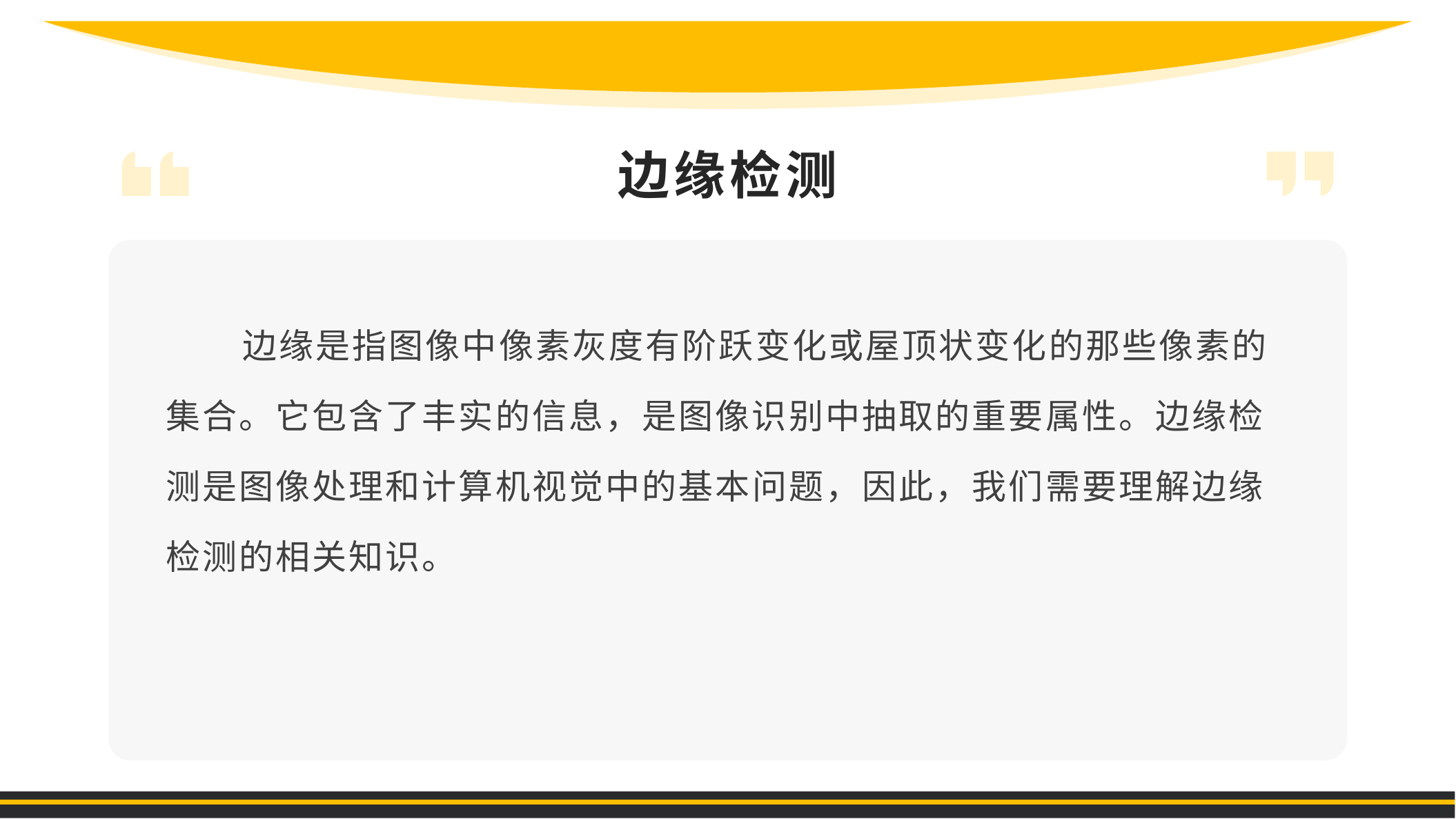

边缘检测

       边缘是指图像中像素灰度有阶跃变化或屋顶状变化的那些像素的集合。它包含了丰实的信息，是图像识别中抽取的重要属性。边缘检测是图像处理和计算机视觉中的基本问题，因此，我们需要理解边缘检测的相关知识。